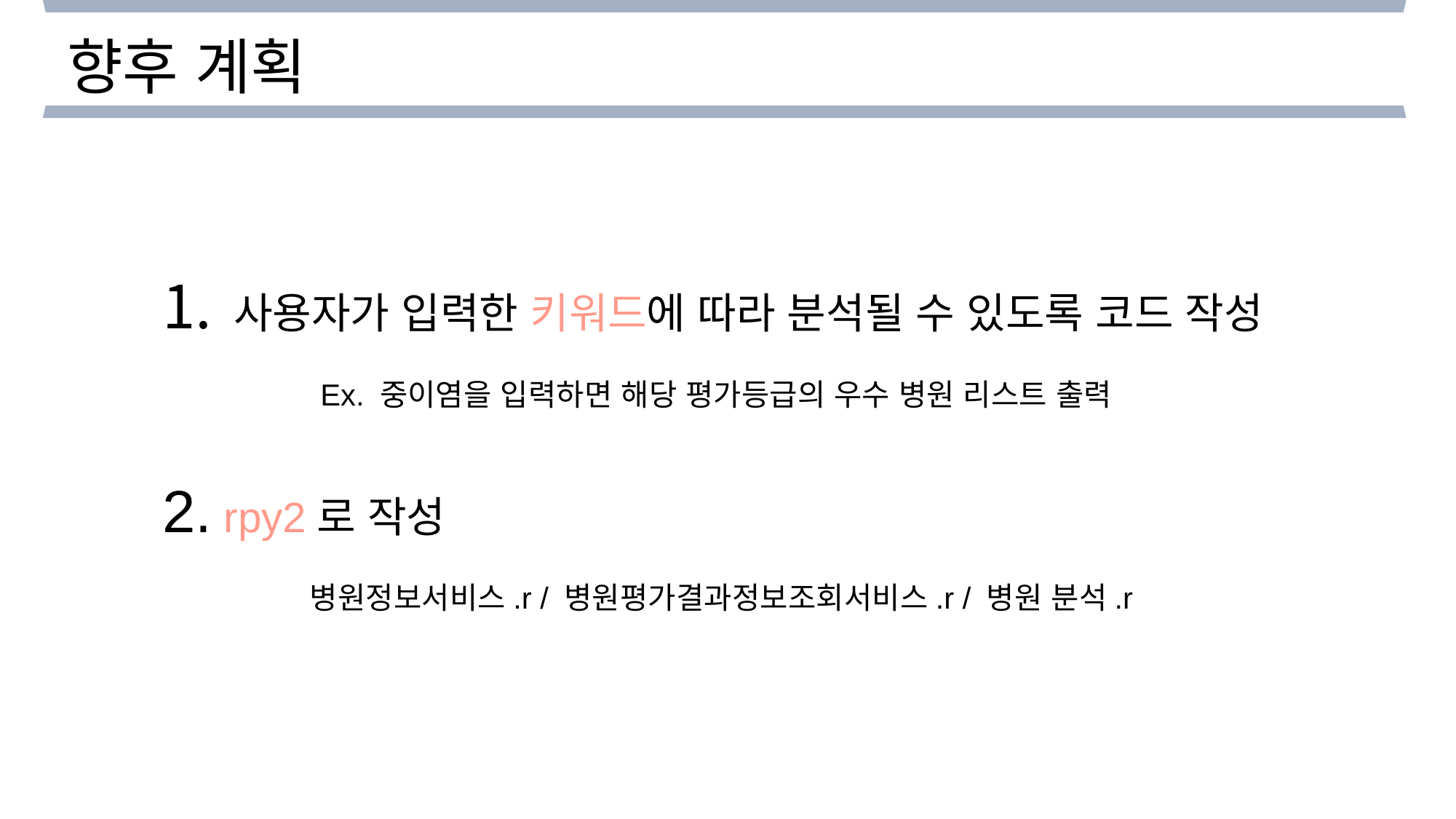

향후 계획

 사용자가 입력한 키워드에 따라 분석될 수 있도록 코드 작성

 rpy2로 작성
Ex. 중이염을 입력하면 해당 평가등급의 우수 병원 리스트 출력
병원정보서비스.r / 병원평가결과정보조회서비스.r / 병원 분석.r